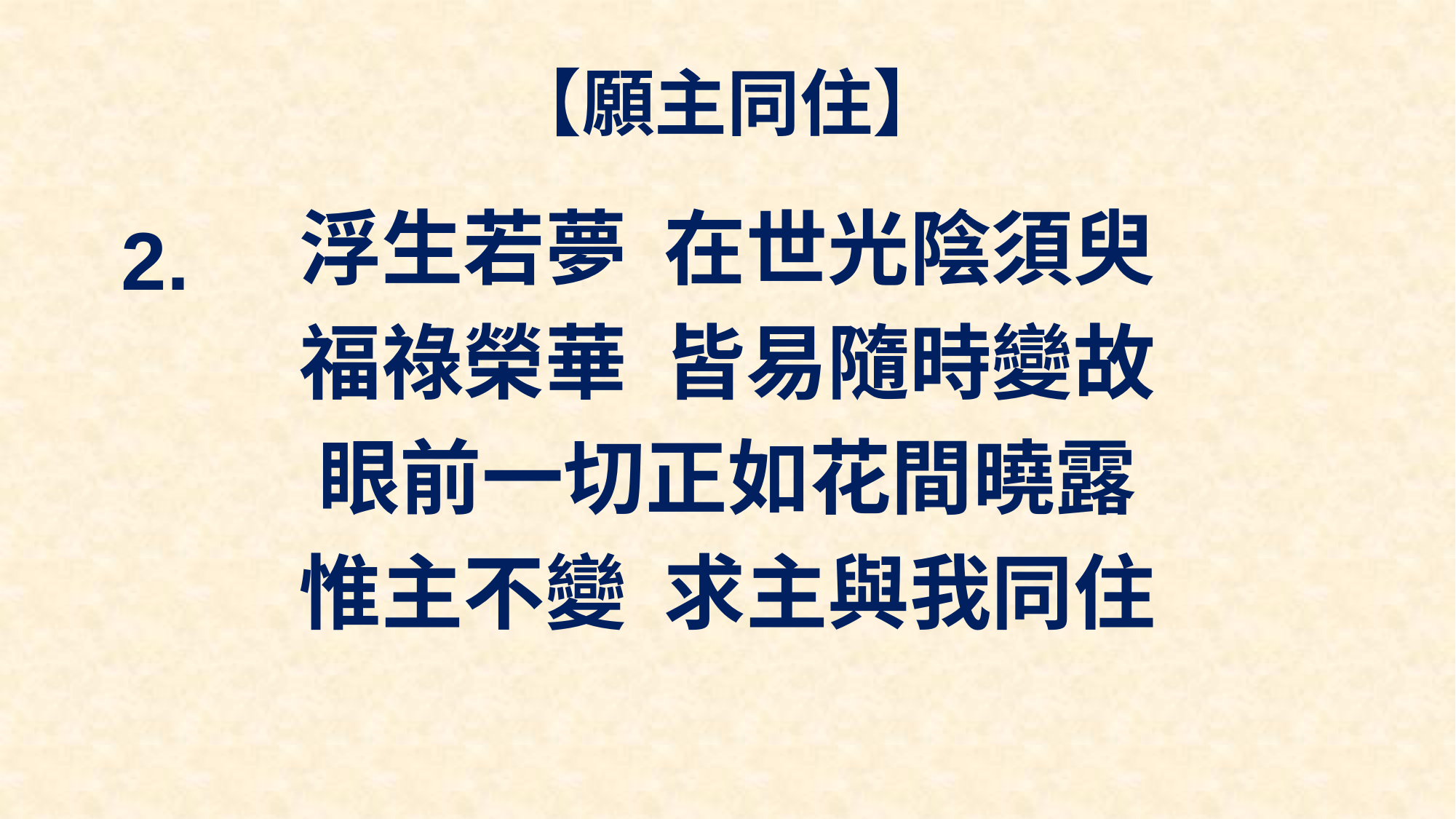

# 【願主同住】
浮生若夢  在世光陰須臾
福祿榮華  皆易隨時變故
眼前一切正如花間曉露
惟主不變  求主與我同住
2.